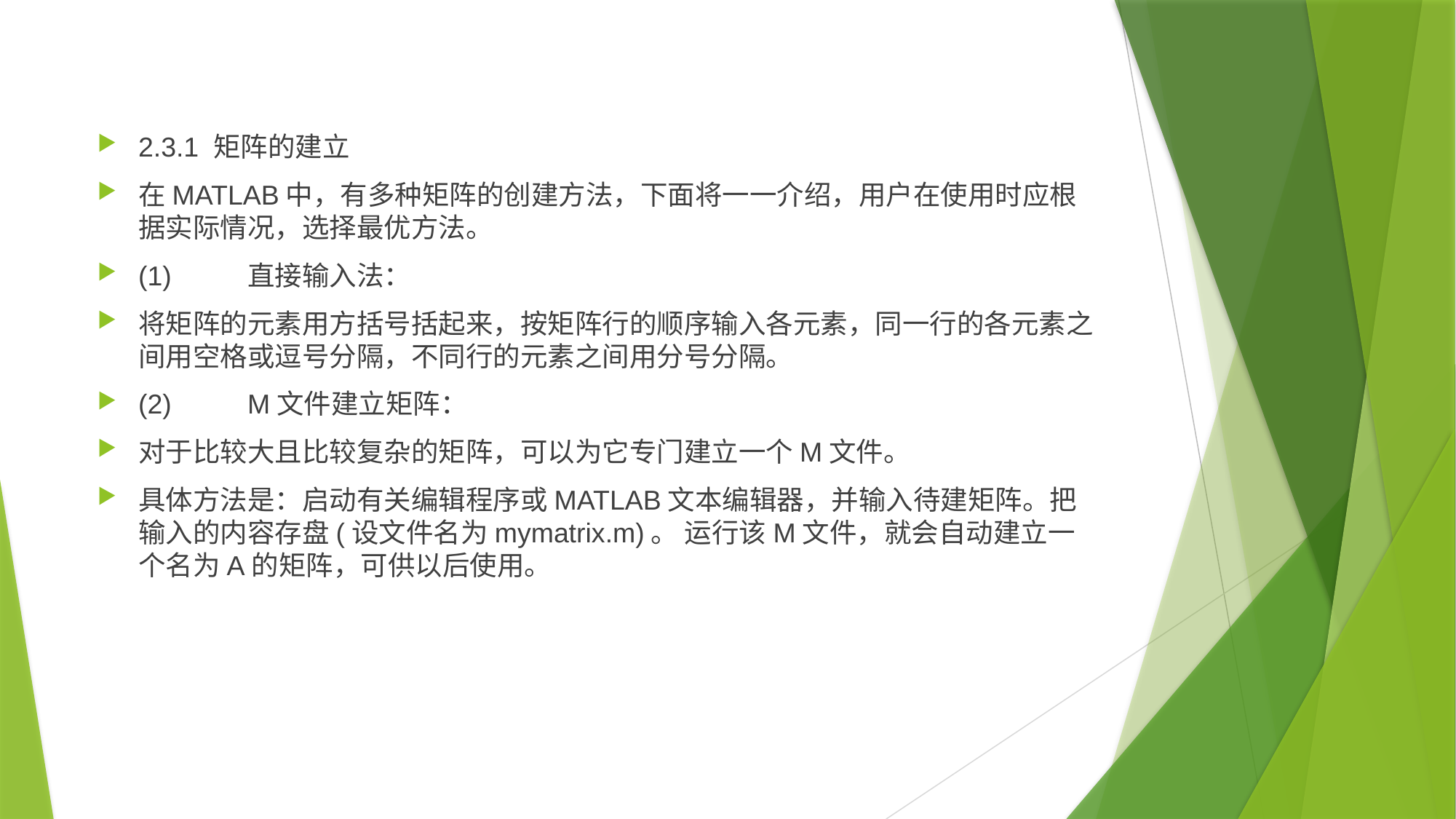

2.3.1 矩阵的建立
在MATLAB中，有多种矩阵的创建方法，下面将一一介绍，用户在使用时应根据实际情况，选择最优方法。
(1)	直接输入法：
将矩阵的元素用方括号括起来，按矩阵行的顺序输入各元素，同一行的各元素之间用空格或逗号分隔，不同行的元素之间用分号分隔。
(2)	M文件建立矩阵：
对于比较大且比较复杂的矩阵，可以为它专门建立一个M文件。
具体方法是：启动有关编辑程序或MATLAB文本编辑器，并输入待建矩阵。把输入的内容存盘(设文件名为mymatrix.m)。 运行该M文件，就会自动建立一个名为A的矩阵，可供以后使用。